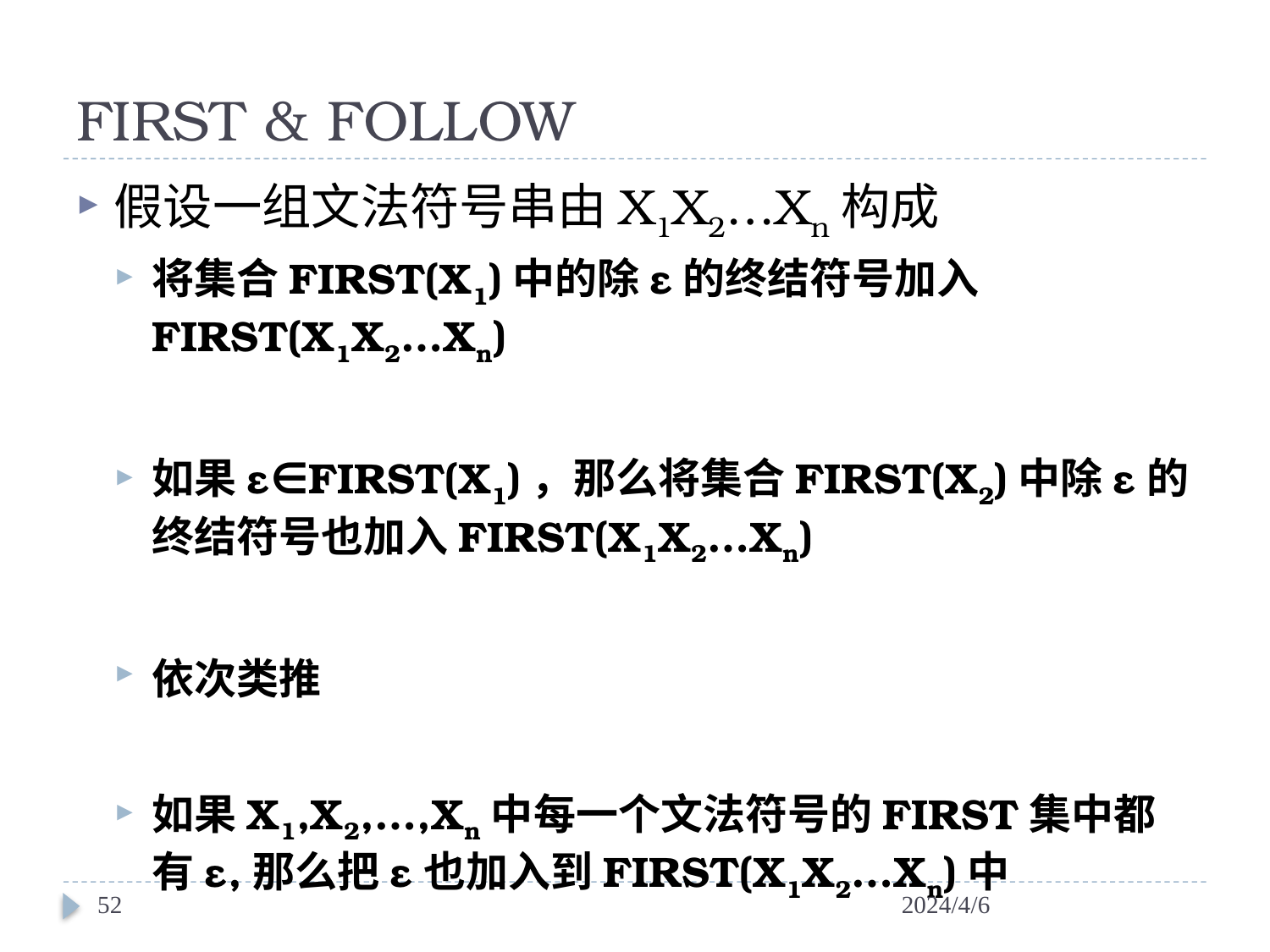

# FIRST & FOLLOW
假设一组文法符号串由X1X2…Xn构成
将集合FIRST(X1)中的除ε的终结符号加入FIRST(X1X2…Xn)

如果ε∈FIRST(X1)，那么将集合FIRST(X2)中除ε的终结符号也加入FIRST(X1X2…Xn)

依次类推

如果X1,X2,…,Xn中每一个文法符号的FIRST集中都有ε,那么把ε也加入到FIRST(X1X2…Xn)中

52
2024/4/6